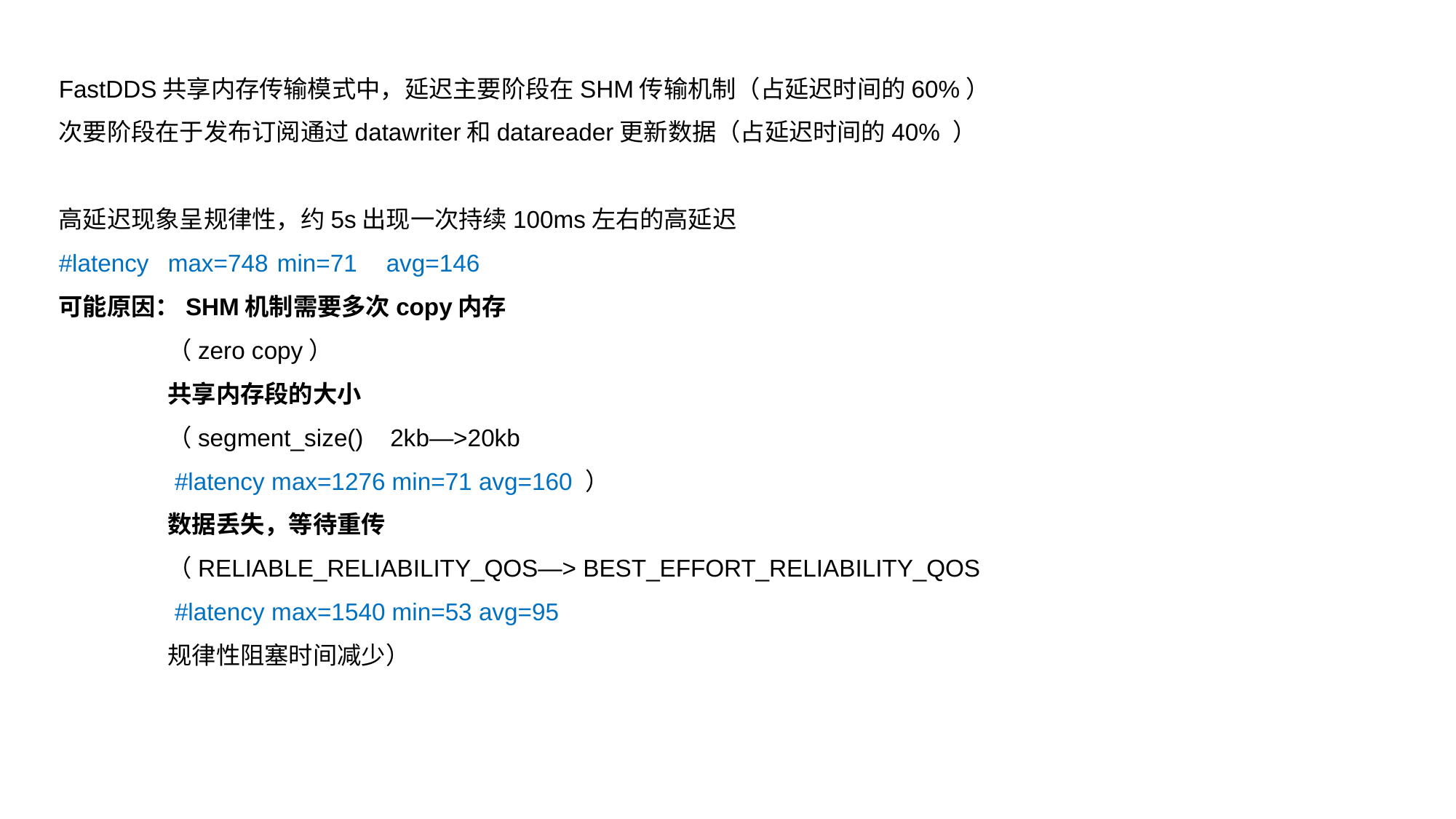

FastDDS共享内存传输模式中，延迟主要阶段在SHM传输机制（占延迟时间的60%）
次要阶段在于发布订阅通过datawriter和datareader更新数据（占延迟时间的40% ）

高延迟现象呈规律性，约5s出现一次持续100ms左右的高延迟
#latency	max=748	min=71	avg=146
可能原因：SHM机制需要多次copy内存
	（zero copy）
	共享内存段的大小
	（segment_size()    2kb—>20kb
	 #latency max=1276 min=71 avg=160 ）
	数据丢失，等待重传
	（RELIABLE_RELIABILITY_QOS—> BEST_EFFORT_RELIABILITY_QOS
	 #latency max=1540 min=53 avg=95
	规律性阻塞时间减少）